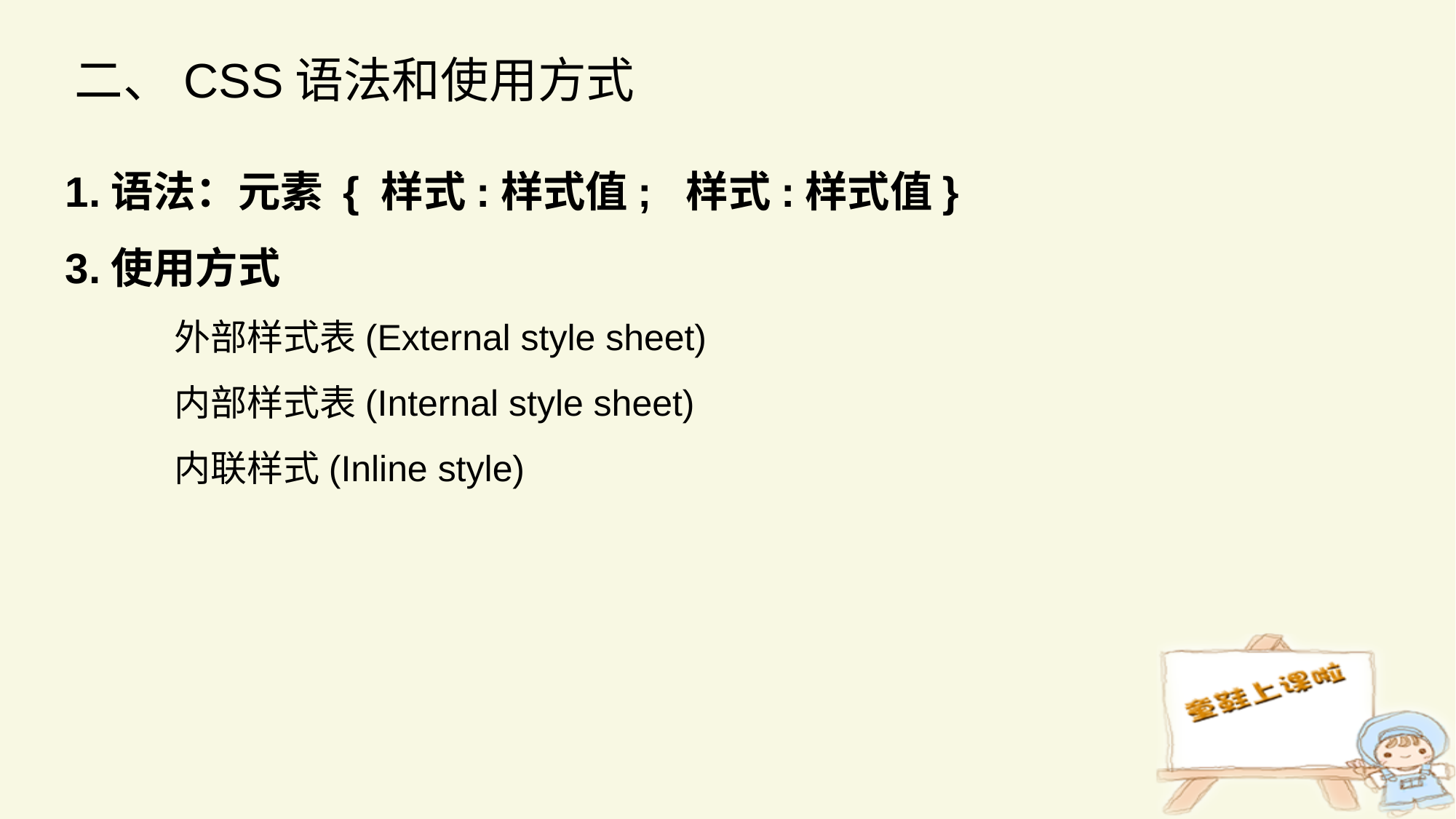

二、CSS语法和使用方式
1.语法：元素 { 样式:样式值;  样式:样式值}
3.使用方式
	外部样式表(External style sheet)
内部样式表(Internal style sheet)
内联样式(Inline style)